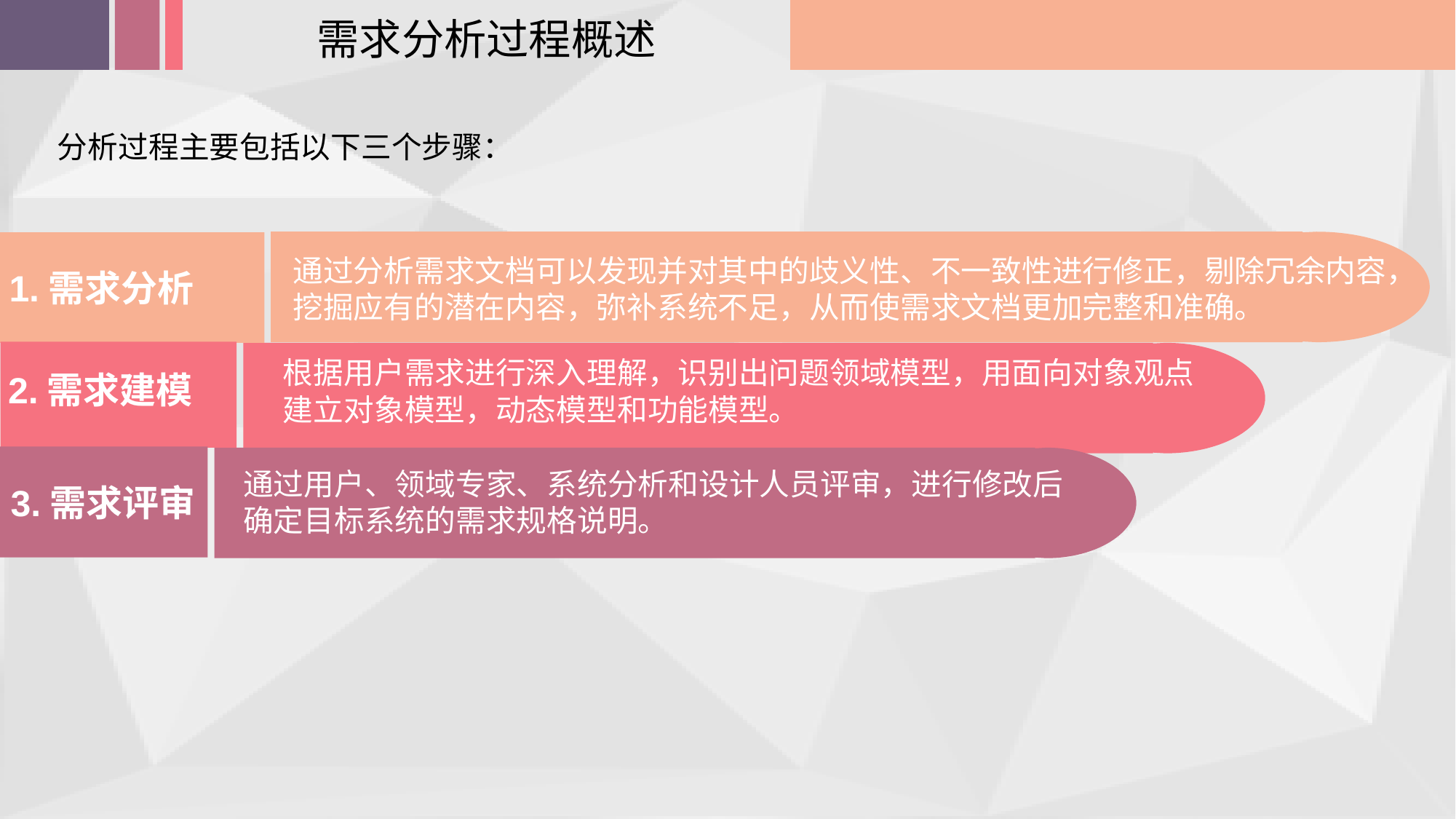

需求分析过程概述
分析过程主要包括以下三个步骤：

通过分析需求文档可以发现并对其中的歧义性、不一致性进行修正，剔除冗余内容，挖掘应有的潜在内容，弥补系统不足，从而使需求文档更加完整和准确。
1.需求分析

根据用户需求进行深入理解，识别出问题领域模型，用面向对象观点
建立对象模型，动态模型和功能模型。
2.需求建模
3.需求评审

通过用户、领域专家、系统分析和设计人员评审，进行修改后
确定目标系统的需求规格说明。